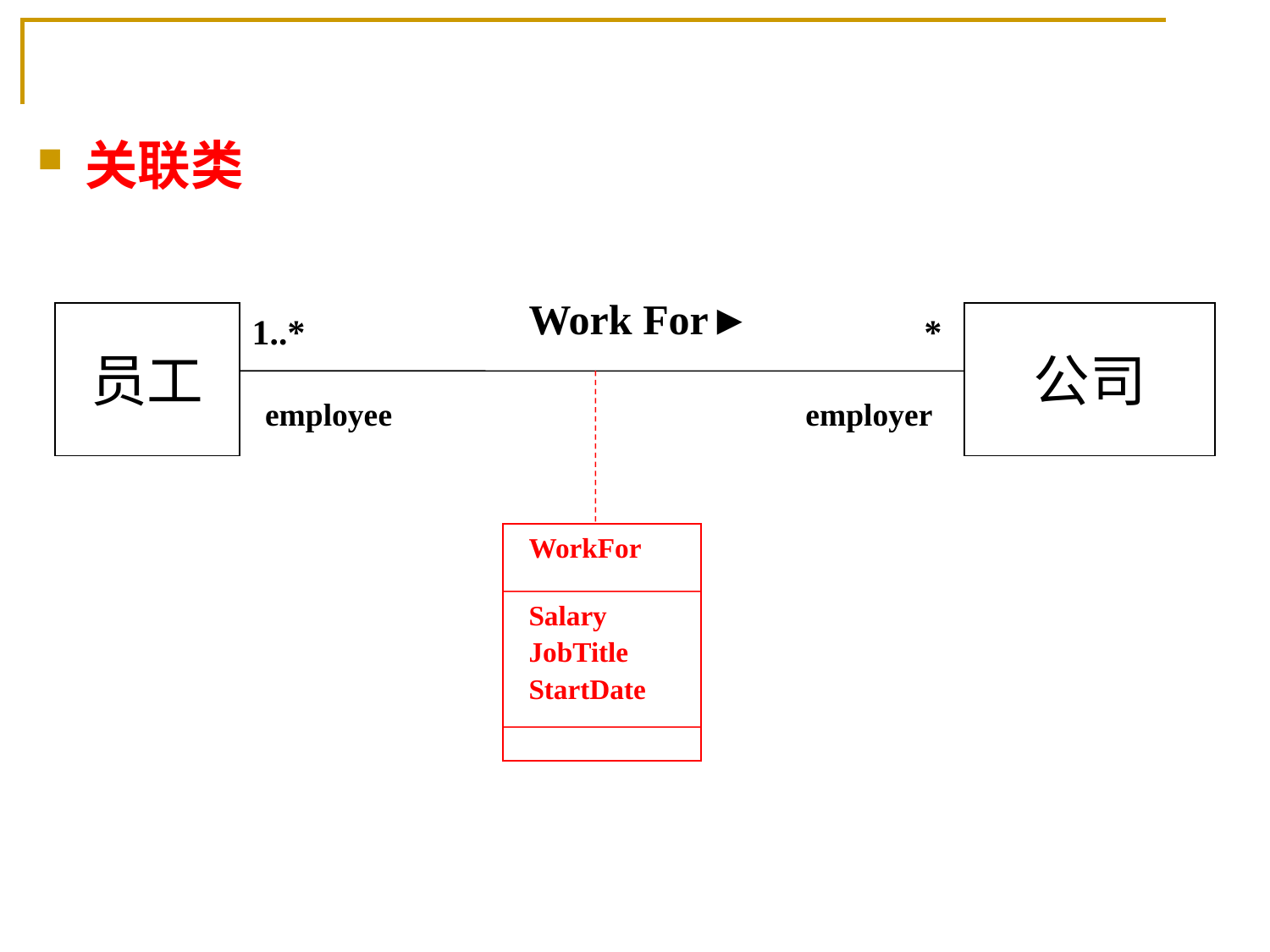

#
关联类
Work For►
员工
公司

1..*
*
employee
employer

WorkFor

Salary
JobTitle
StartDate